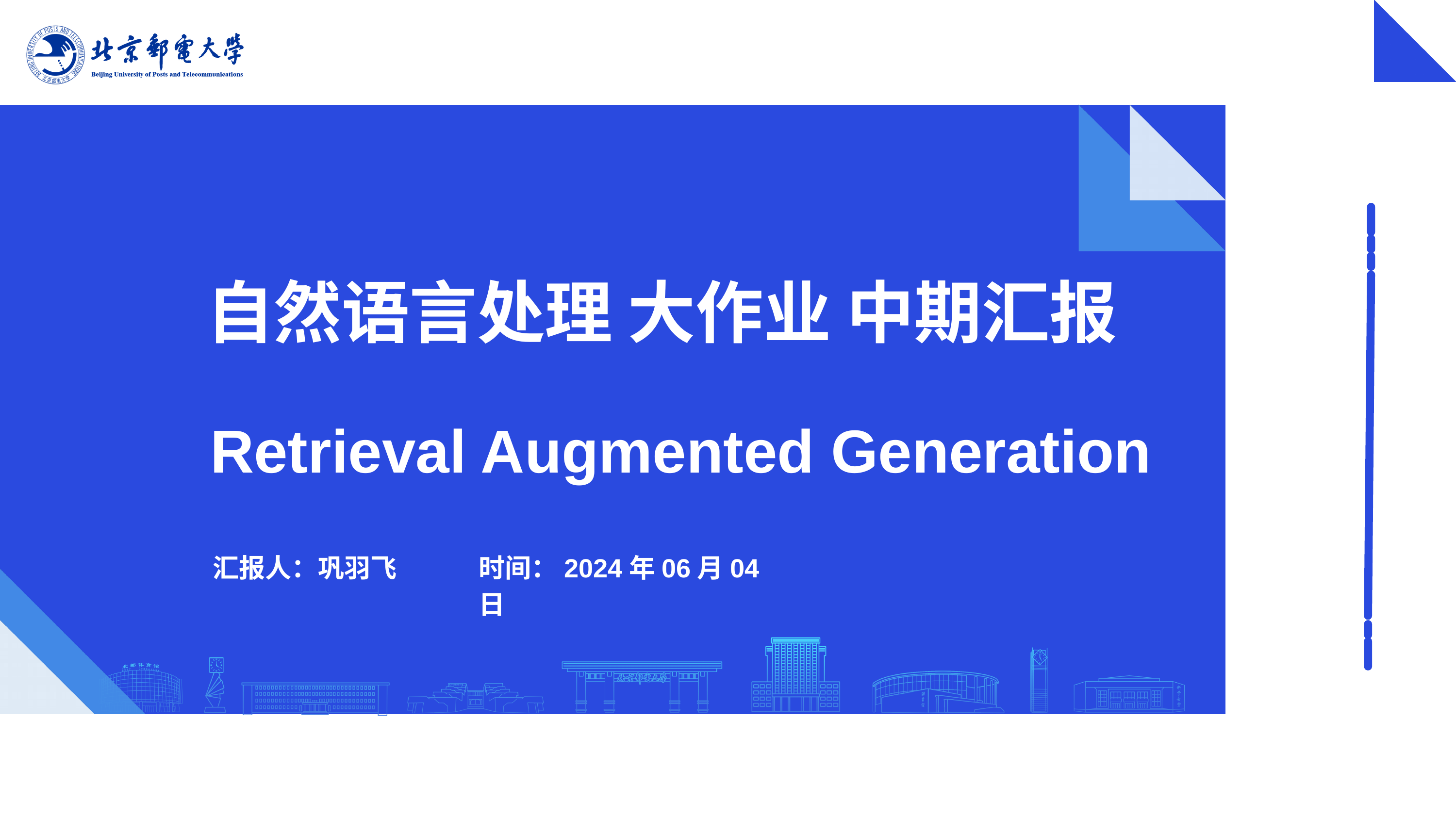

自然语言处理 大作业 中期汇报
Retrieval Augmented Generation
汇报人：巩羽飞
时间：2024年06月04日